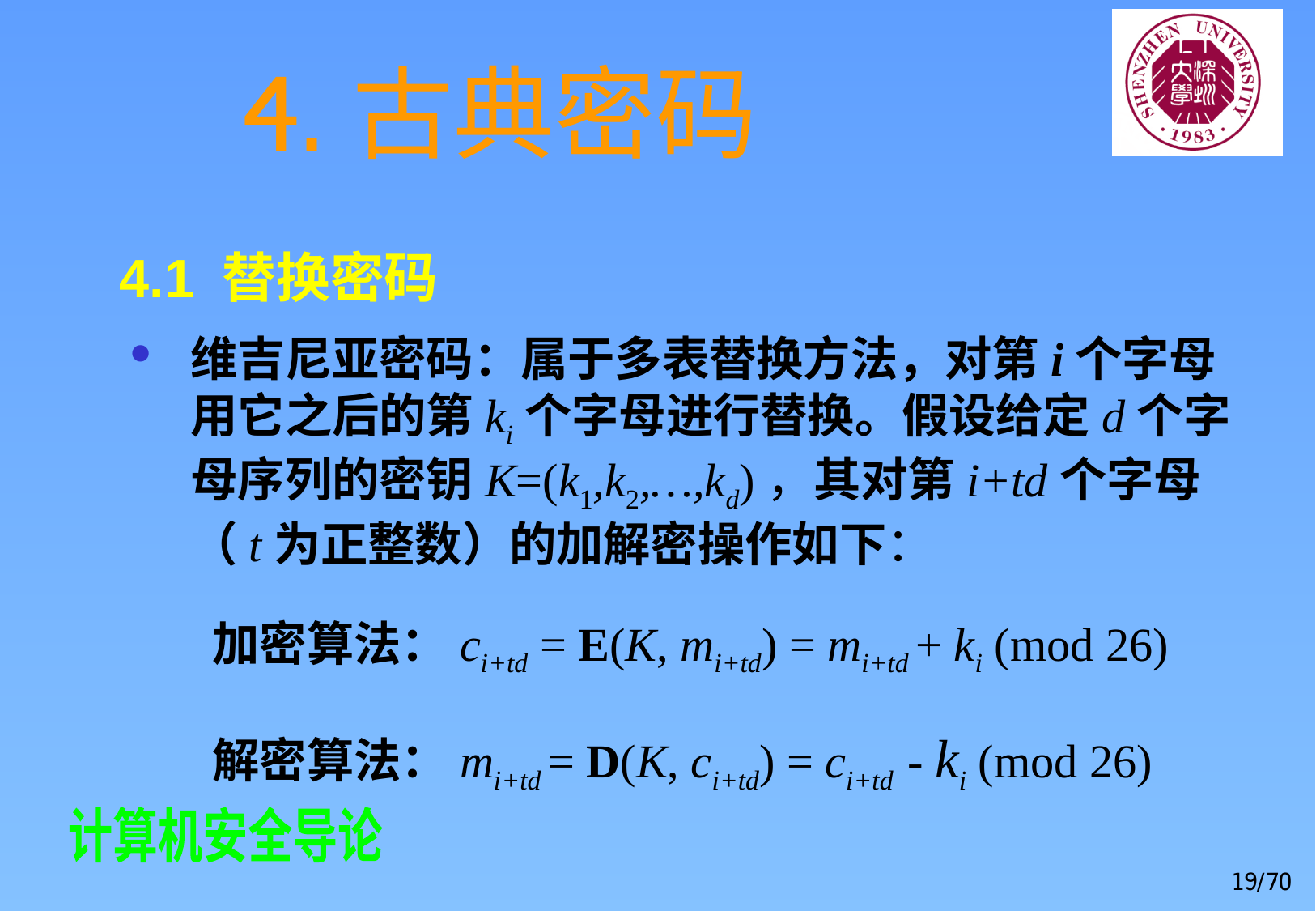

# 4.古典密码
4.1 替换密码
维吉尼亚密码：属于多表替换方法，对第i个字母用它之后的第ki个字母进行替换。假设给定d个字母序列的密钥K=(k1,k2,…,kd)，其对第i+td个字母（t为正整数）的加解密操作如下：
加密算法：ci+td = E(K, mi+td) = mi+td + ki (mod 26)
解密算法：mi+td = D(K, ci+td) = ci+td  - ki (mod 26)

19/70